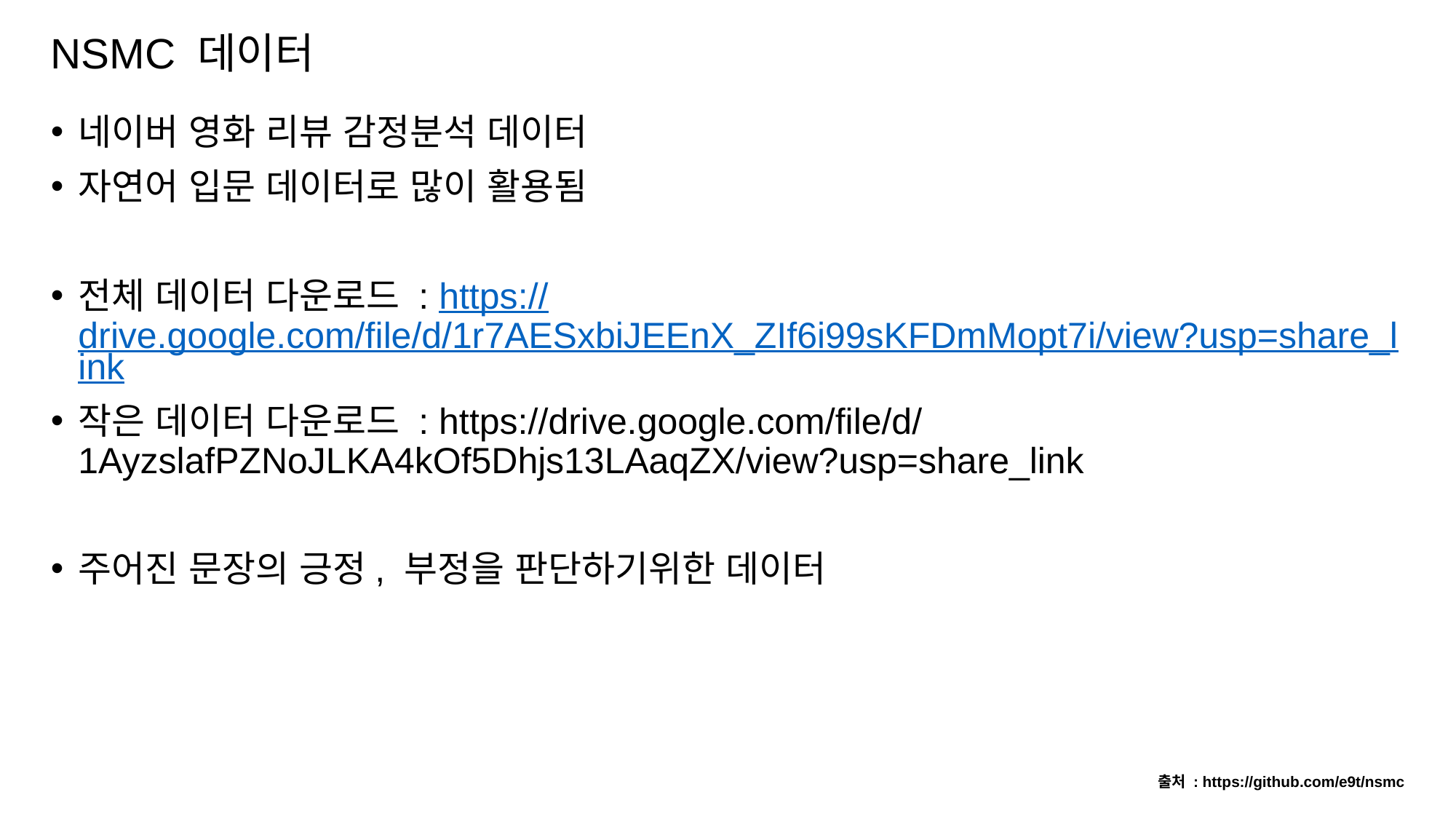

# NSMC 데이터
네이버 영화 리뷰 감정분석 데이터
자연어 입문 데이터로 많이 활용됨

전체 데이터 다운로드 : https://drive.google.com/file/d/1r7AESxbiJEEnX_ZIf6i99sKFDmMopt7i/view?usp=share_link
작은 데이터 다운로드 : https://drive.google.com/file/d/1AyzslafPZNoJLKA4kOf5Dhjs13LAaqZX/view?usp=share_link

주어진 문장의 긍정, 부정을 판단하기위한 데이터
출처 : https://github.com/e9t/nsmc